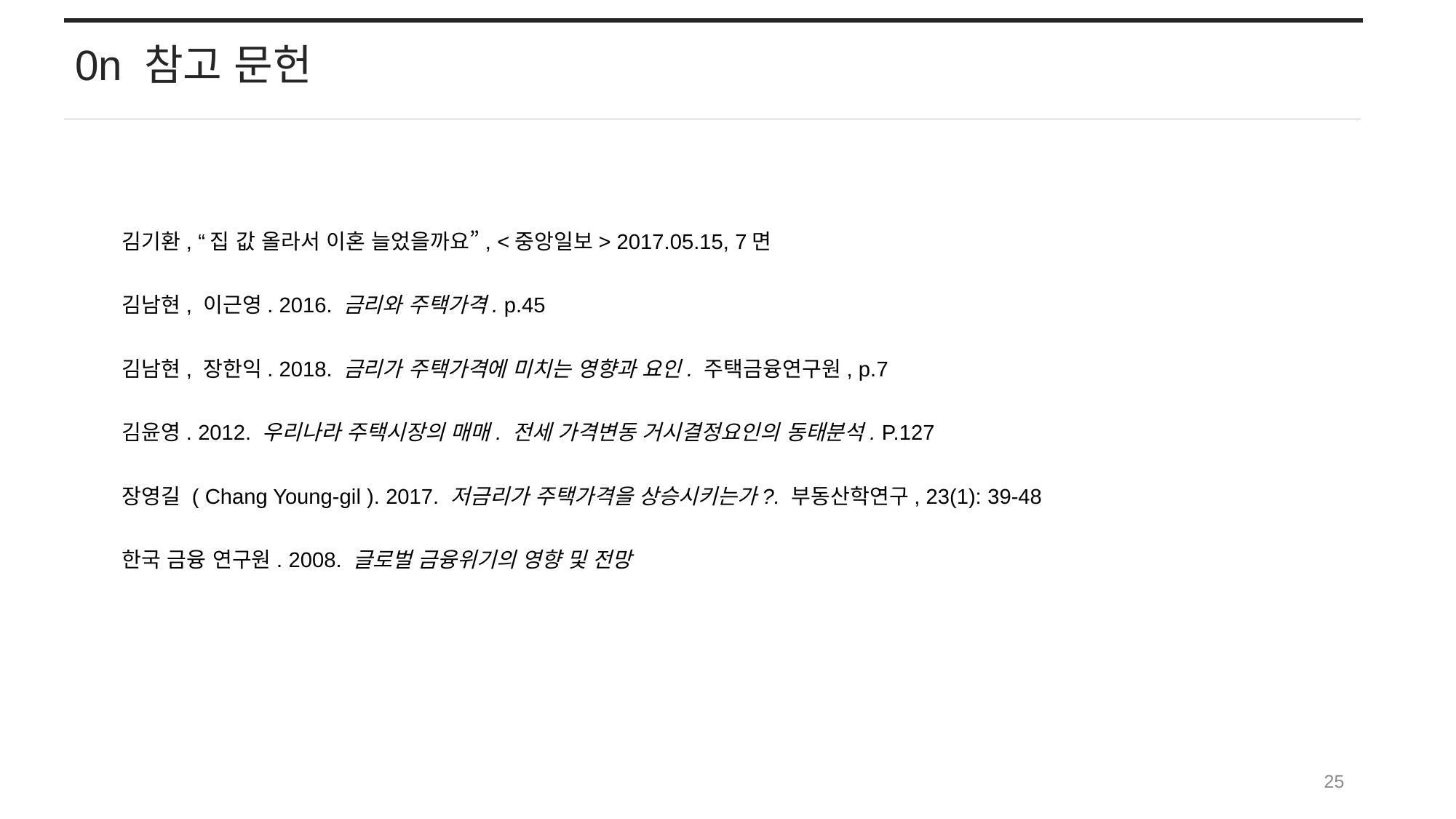

0n 참고 문헌
김기환, “집 값 올라서 이혼 늘었을까요”, <중앙일보> 2017.05.15, 7면
김남현, 이근영. 2016. 금리와 주택가격. p.45
김남현, 장한익. 2018. 금리가 주택가격에 미치는 영향과 요인. 주택금융연구원, p.7
김윤영. 2012. 우리나라 주택시장의 매매. 전세 가격변동 거시결정요인의 동태분석. P.127
장영길 ( Chang Young-gil ). 2017. 저금리가 주택가격을 상승시키는가?. 부동산학연구, 23(1): 39-48
한국 금융 연구원. 2008. 글로벌 금융위기의 영향 및 전망

25